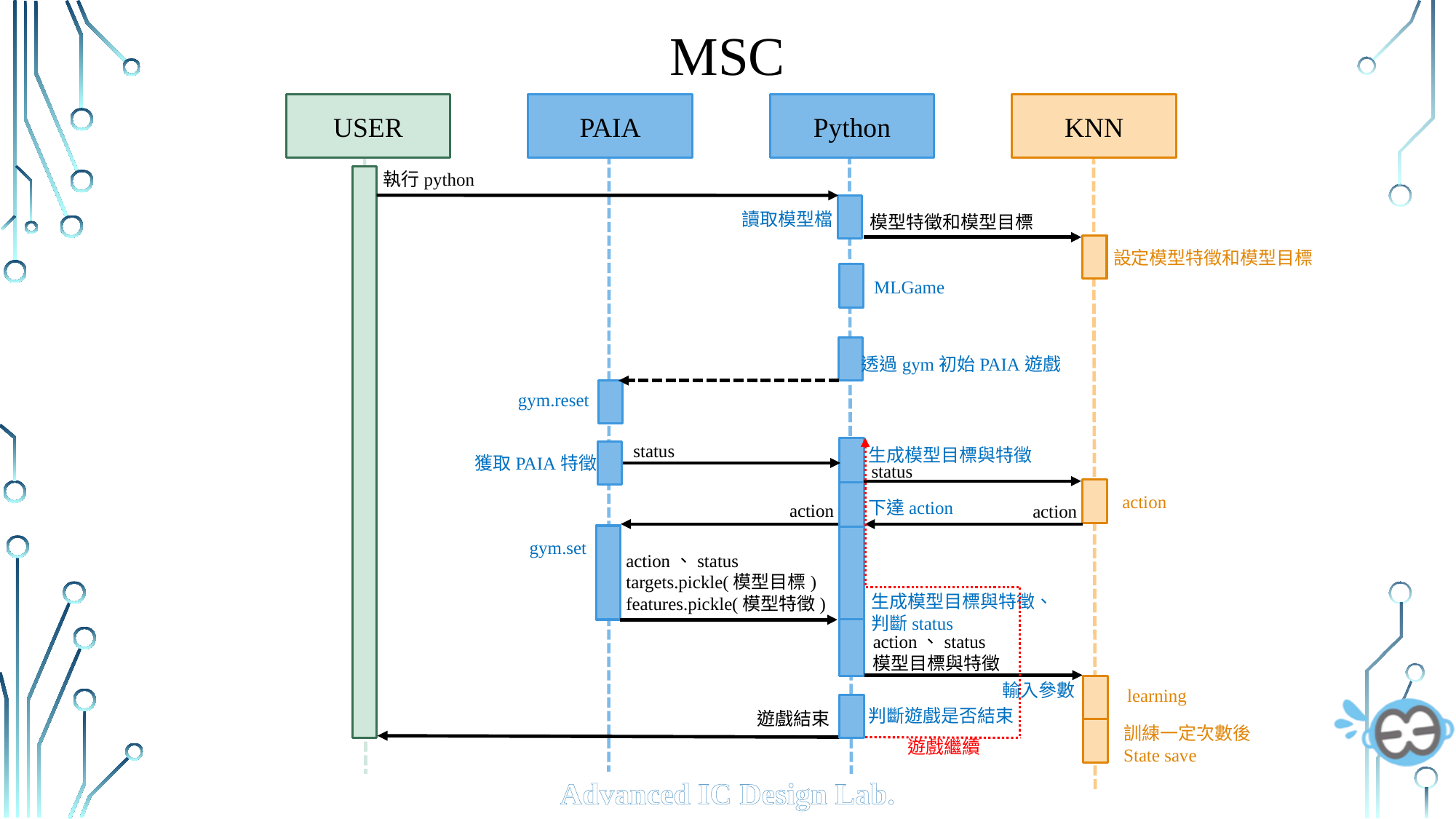

# msc
USER
PAIA
Python
KNN
執行python

讀取模型檔
模型特徵和模型目標

設定模型特徵和模型目標

MLGame

透過gym初始PAIA遊戲

gym.reset
status

生成模型目標與特徵

獲取PAIA特徵
status

action
下達action
action
action

gym.set
action、status
targets.pickle(模型目標)
features.pickle(模型特徵)

生成模型目標與特徵、
判斷status
action、status
模型目標與特徵
輸入參數

learning

判斷遊戲是否結束
遊戲結束
訓練一定次數後
State save
遊戲繼續